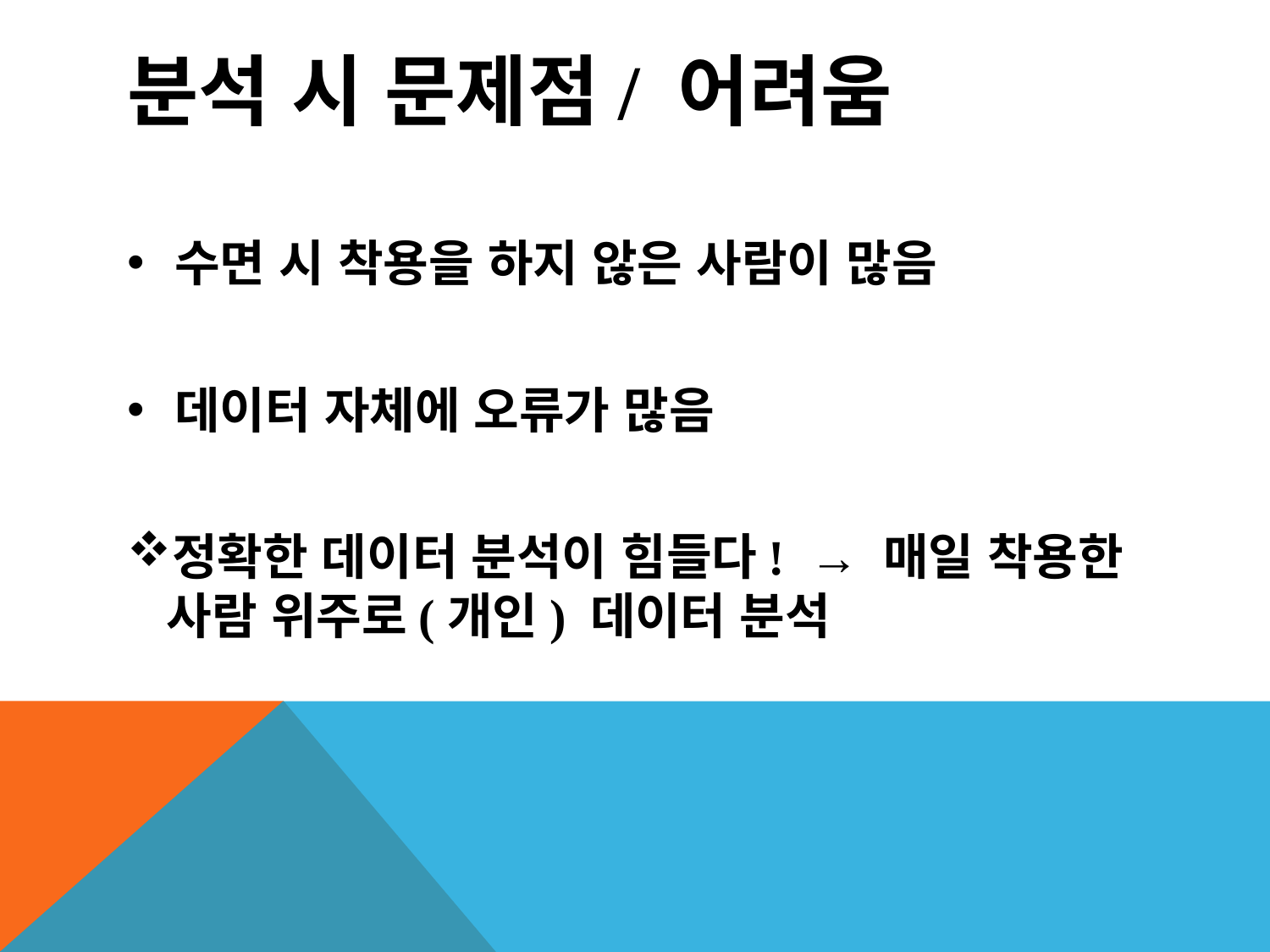

# 분석 시 문제점/ 어려움

수면 시 착용을 하지 않은 사람이 많음

데이터 자체에 오류가 많음

정확한 데이터 분석이 힘들다!  → 매일 착용한 사람 위주로(개인) 데이터 분석